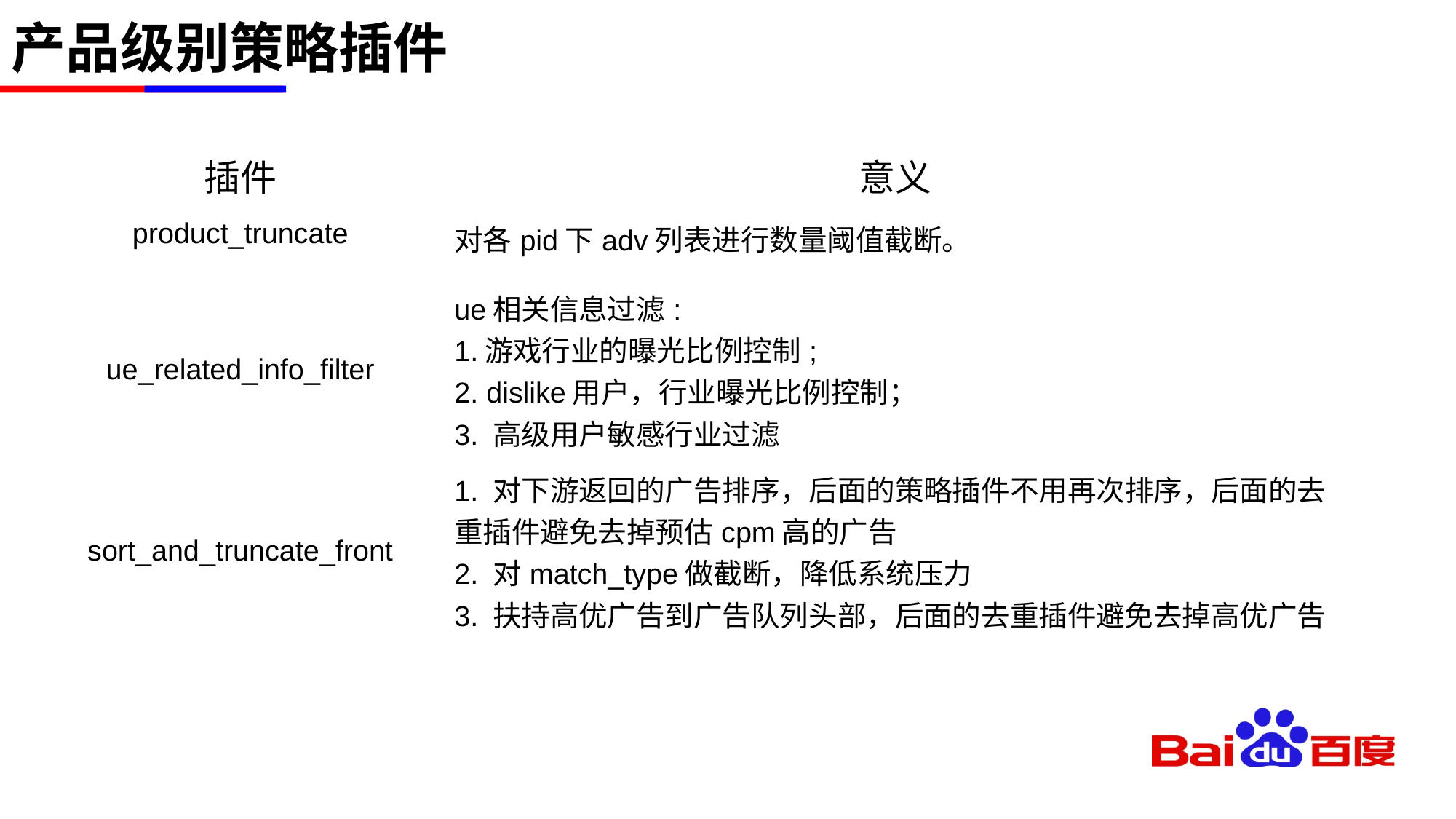

# 产品级别策略插件
| 插件 | 意义 |
| --- | --- |
| product\_truncate | 对各pid下adv列表进行数量阈值截断。 |
| ue\_related\_info\_filter | ue相关信息过滤: 1.游戏行业的曝光比例控制; 2. dislike用户，行业曝光比例控制； 3. 高级用户敏感行业过滤 |
| sort\_and\_truncate\_front | 1. 对下游返回的广告排序，后面的策略插件不用再次排序，后面的去重插件避免去掉预估cpm高的广告 2. 对match\_type做截断，降低系统压力 3. 扶持高优广告到广告队列头部，后面的去重插件避免去掉高优广告 |